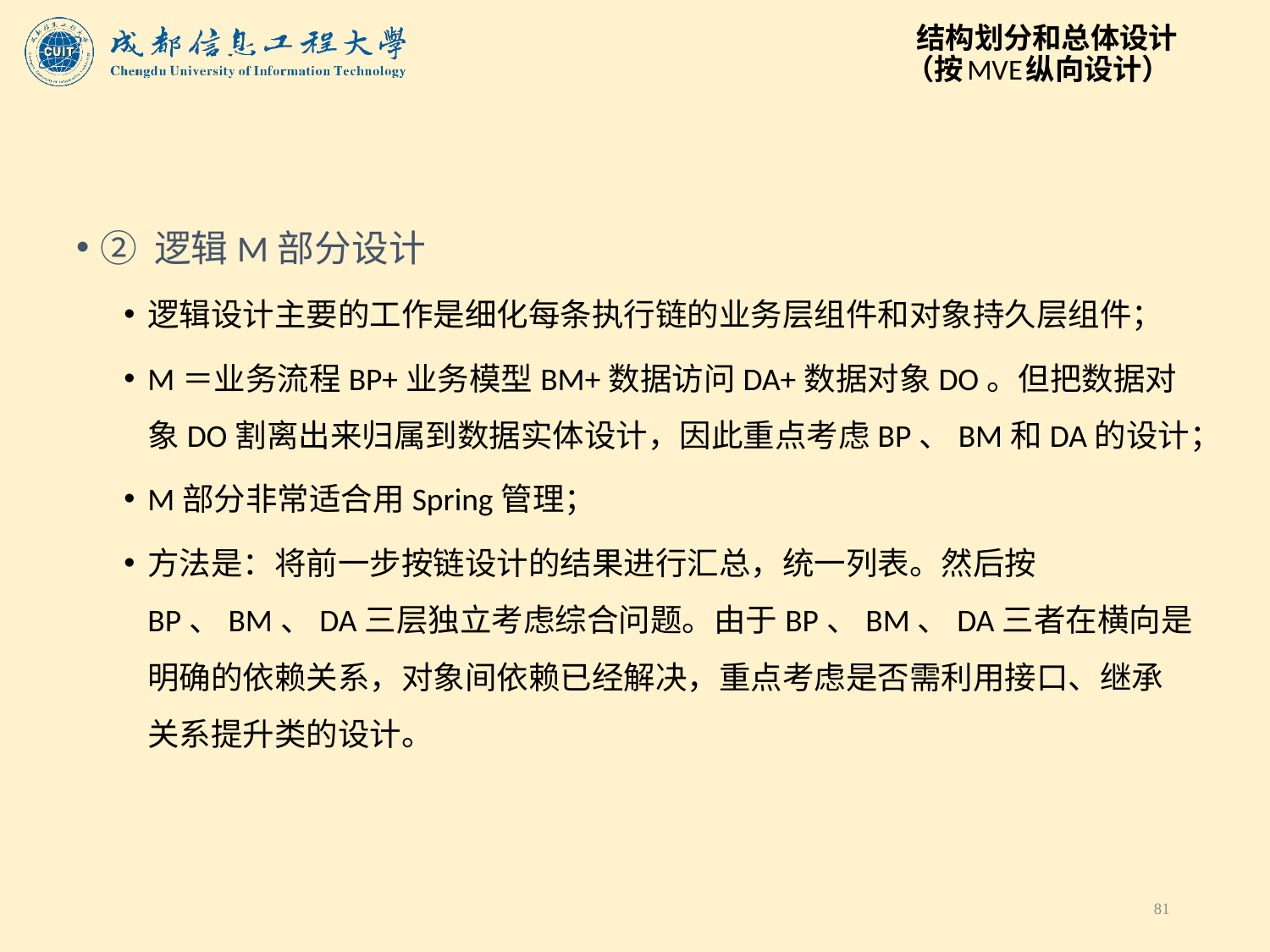

# 结构划分和总体设计 （按MVE纵向设计）
② 逻辑M部分设计
逻辑设计主要的工作是细化每条执行链的业务层组件和对象持久层组件；
M＝业务流程BP+业务模型BM+数据访问DA+数据对象DO。但把数据对象DO割离出来归属到数据实体设计，因此重点考虑BP、BM和DA的设计；
M部分非常适合用Spring管理；
方法是：将前一步按链设计的结果进行汇总，统一列表。然后按BP、BM、DA三层独立考虑综合问题。由于BP、BM、DA三者在横向是明确的依赖关系，对象间依赖已经解决，重点考虑是否需利用接口、继承关系提升类的设计。

81